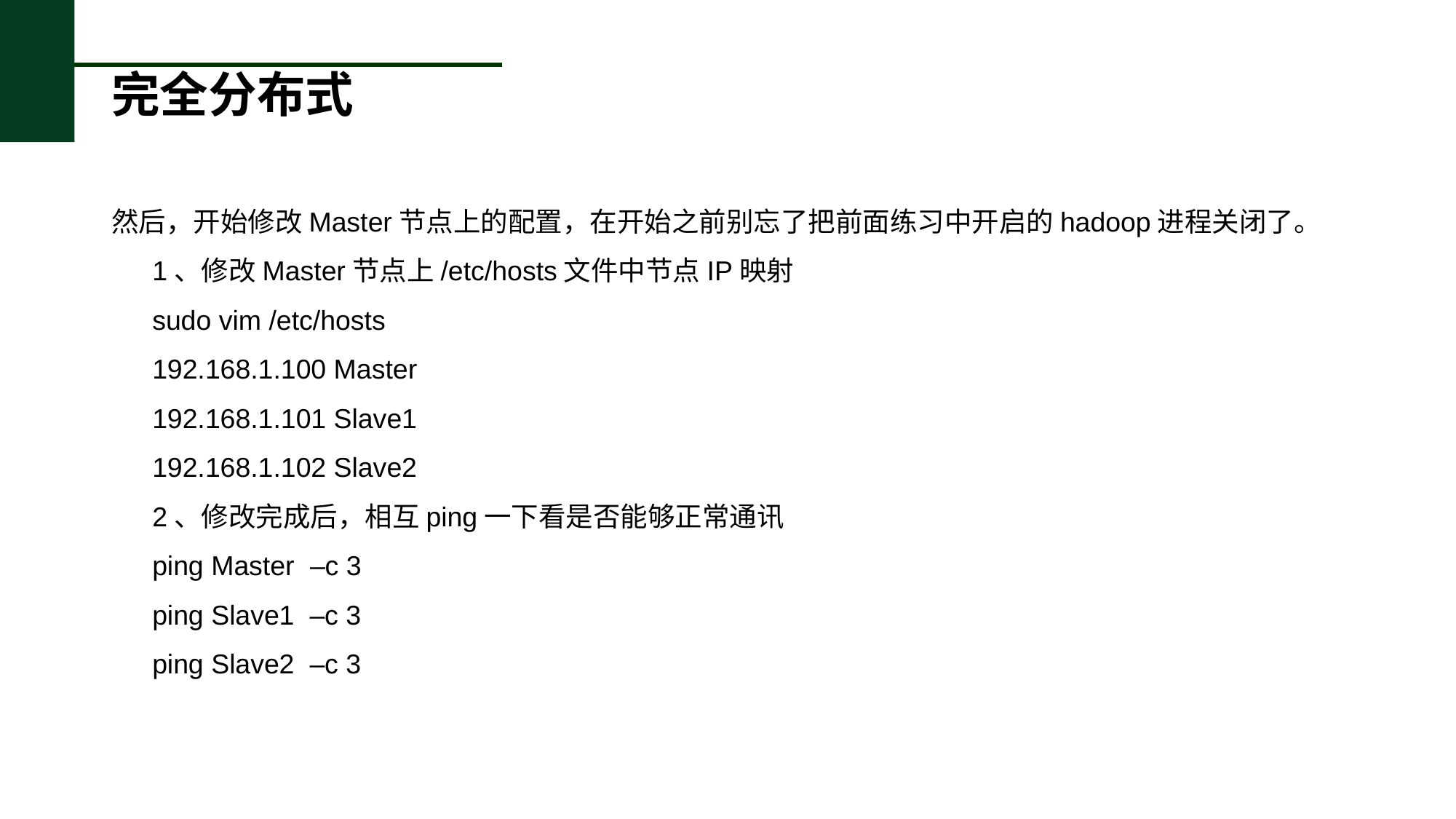

# 完全分布式
然后，开始修改Master节点上的配置，在开始之前别忘了把前面练习中开启的hadoop进程关闭了。
1、修改Master节点上/etc/hosts文件中节点IP映射
sudo vim /etc/hosts
192.168.1.100 Master
192.168.1.101 Slave1
192.168.1.102 Slave2
2、修改完成后，相互ping一下看是否能够正常通讯
ping Master  –c 3
ping Slave1  –c 3
ping Slave2  –c 3